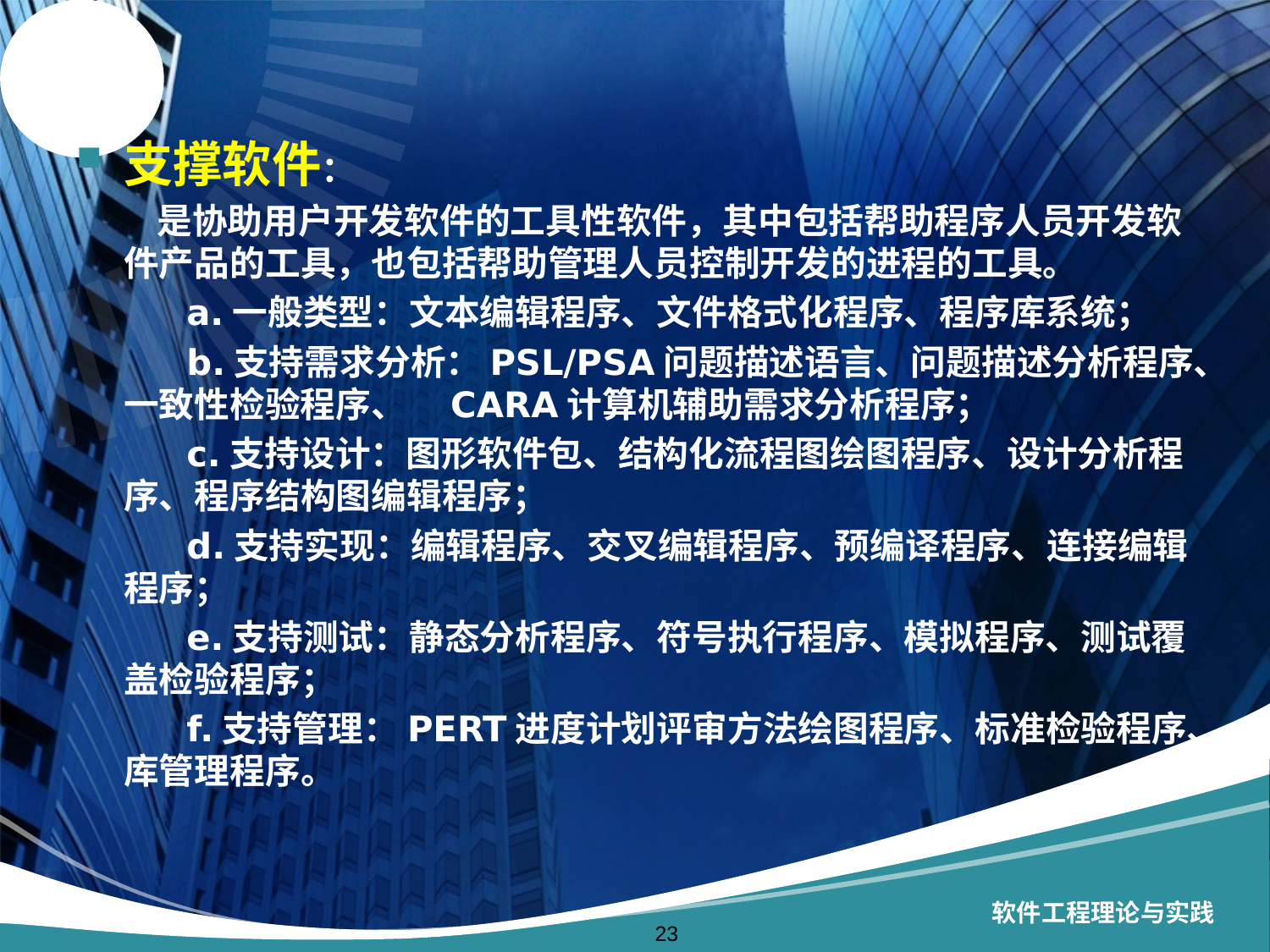

支撑软件：
         是协助用户开发软件的工具性软件，其中包括帮助程序人员开发软件产品的工具，也包括帮助管理人员控制开发的进程的工具。
         a.一般类型：文本编辑程序、文件格式化程序、程序库系统；
         b.支持需求分析：PSL/PSA问题描述语言、问题描述分析程序、一致性检验程序、　CARA计算机辅助需求分析程序；
         c.支持设计：图形软件包、结构化流程图绘图程序、设计分析程序、程序结构图编辑程序；
         d.支持实现：编辑程序、交叉编辑程序、预编译程序、连接编辑程序；
         e.支持测试：静态分析程序、符号执行程序、模拟程序、测试覆盖检验程序；
         f.支持管理：PERT进度计划评审方法绘图程序、标准检验程序、库管理程序。
软件工程理论与实践
23